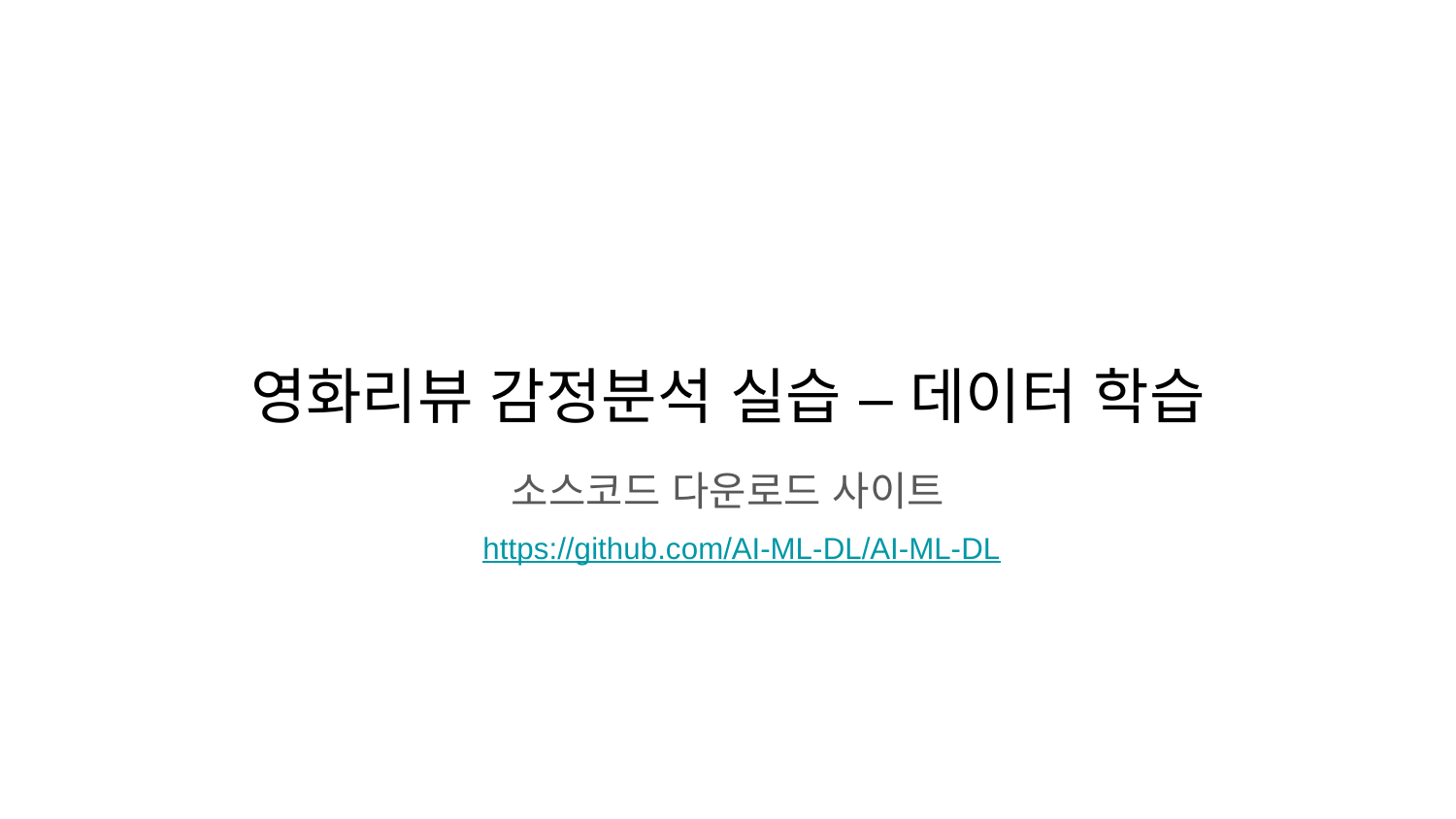

영화리뷰 감정분석 실습 – 데이터 학습

소스코드 다운로드 사이트

https://github.com/AI-ML-DL/AI-ML-DL